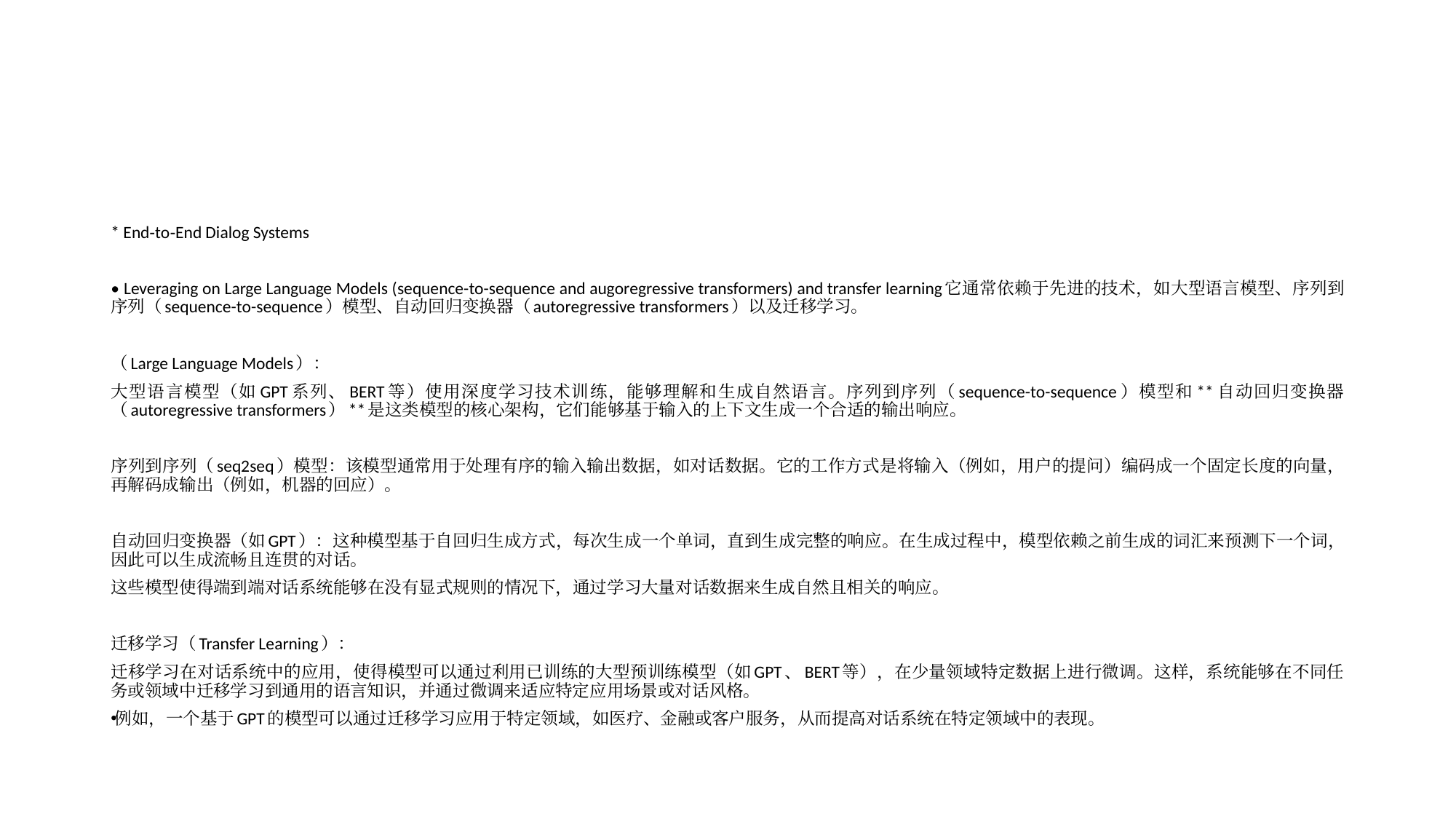

#
* End‐to‐End Dialog Systems

• Leveraging on Large Language Models (sequence-to-sequence and augoregressive transformers) and transfer learning它通常依赖于先进的技术，如大型语言模型、序列到序列（sequence-to-sequence）模型、自动回归变换器（autoregressive transformers）以及迁移学习。

（Large Language Models）：
大型语言模型（如GPT系列、BERT等）使用深度学习技术训练，能够理解和生成自然语言。序列到序列（sequence-to-sequence）模型和**自动回归变换器（autoregressive transformers）**是这类模型的核心架构，它们能够基于输入的上下文生成一个合适的输出响应。

序列到序列（seq2seq）模型：该模型通常用于处理有序的输入输出数据，如对话数据。它的工作方式是将输入（例如，用户的提问）编码成一个固定长度的向量，再解码成输出（例如，机器的回应）。

自动回归变换器（如GPT）：这种模型基于自回归生成方式，每次生成一个单词，直到生成完整的响应。在生成过程中，模型依赖之前生成的词汇来预测下一个词，因此可以生成流畅且连贯的对话。
这些模型使得端到端对话系统能够在没有显式规则的情况下，通过学习大量对话数据来生成自然且相关的响应。

迁移学习（Transfer Learning）：
迁移学习在对话系统中的应用，使得模型可以通过利用已训练的大型预训练模型（如GPT、BERT等），在少量领域特定数据上进行微调。这样，系统能够在不同任务或领域中迁移学习到通用的语言知识，并通过微调来适应特定应用场景或对话风格。
例如，一个基于GPT的模型可以通过迁移学习应用于特定领域，如医疗、金融或客户服务，从而提高对话系统在特定领域中的表现。